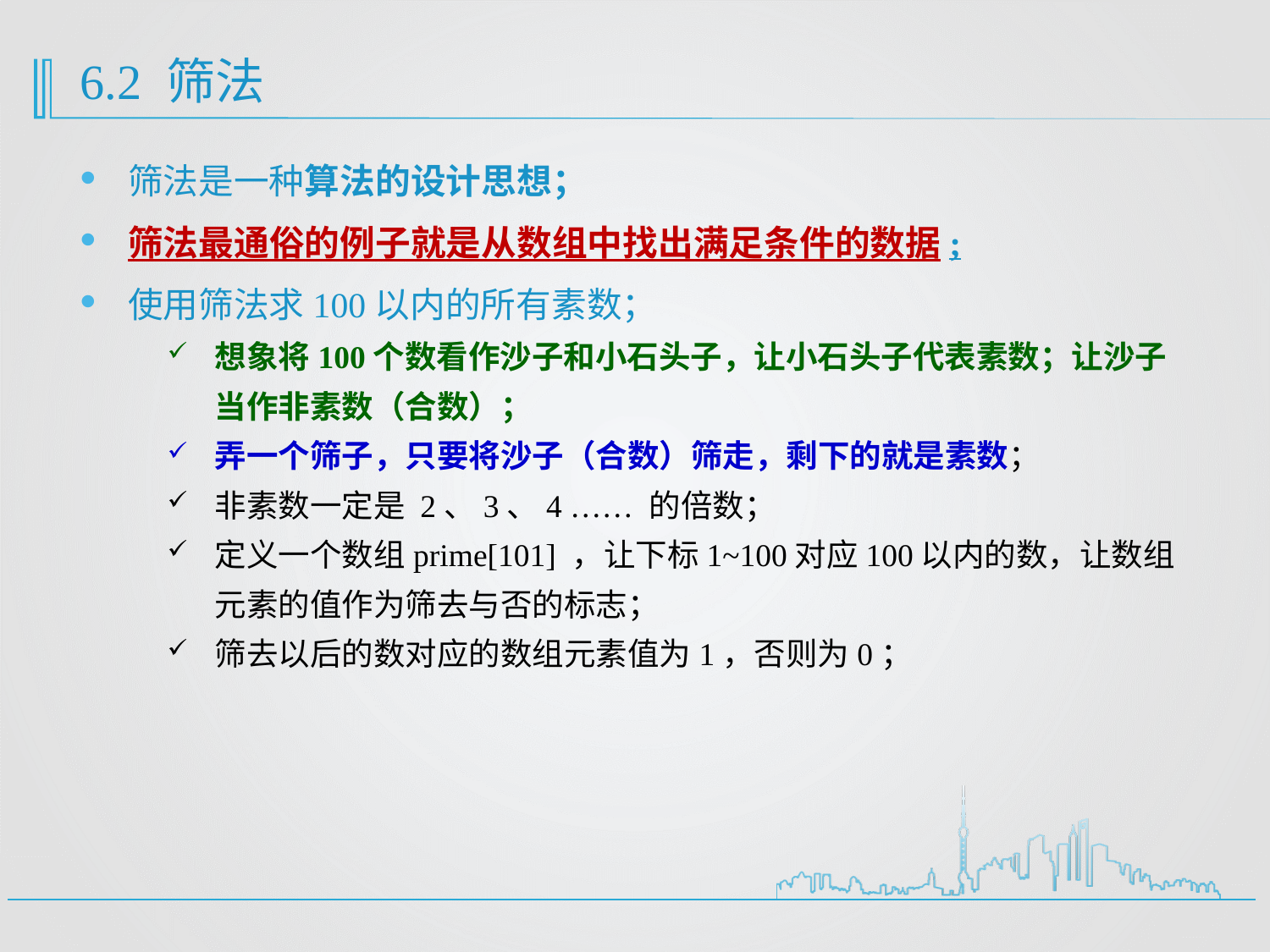

# 6.2 筛法
筛法是一种算法的设计思想；
筛法最通俗的例子就是从数组中找出满足条件的数据;
使用筛法求100以内的所有素数；
想象将100个数看作沙子和小石头子，让小石头子代表素数；让沙子当作非素数（合数）；
弄一个筛子，只要将沙子（合数）筛走，剩下的就是素数；
非素数一定是 2、3、4 …… 的倍数；
定义一个数组prime[101] ，让下标1~100对应100以内的数，让数组元素的值作为筛去与否的标志；
筛去以后的数对应的数组元素值为1，否则为0；